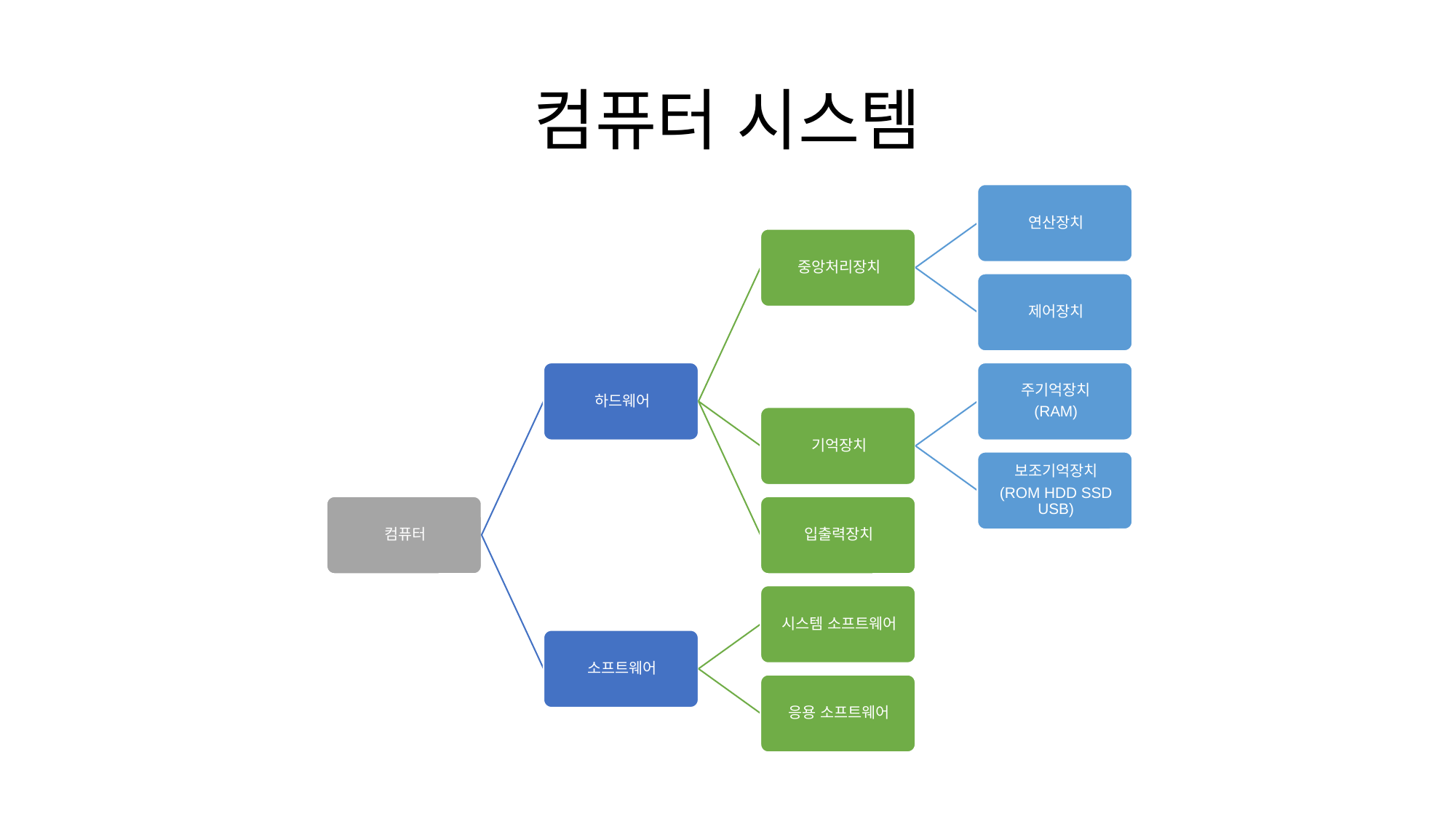

# 컴퓨터 시스템
컴퓨터

하드웨어

중앙처리장치

연산장치

제어장치

기억장치

주기억장치
(RAM)

보조기억장치
(ROM HDD SSD USB)

입출력장치

소프트웨어

시스템 소프트웨어

응용 소프트웨어